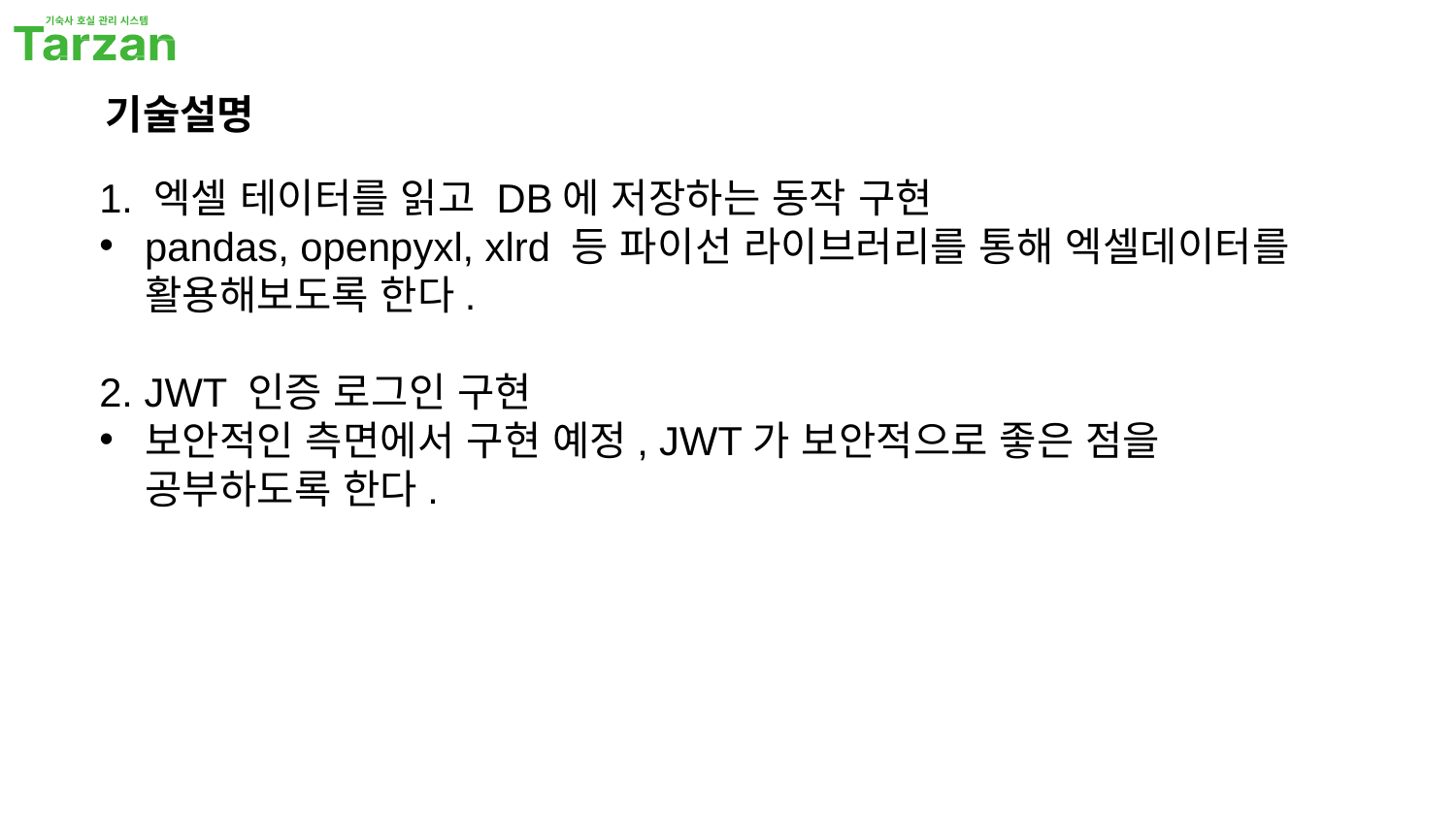

기술설명
1. 엑셀 테이터를 읽고 DB에 저장하는 동작 구현
pandas, openpyxl, xlrd 등 파이선 라이브러리를 통해 엑셀데이터를 활용해보도록 한다.

2. JWT 인증 로그인 구현
보안적인 측면에서 구현 예정, JWT가 보안적으로 좋은 점을 공부하도록 한다.